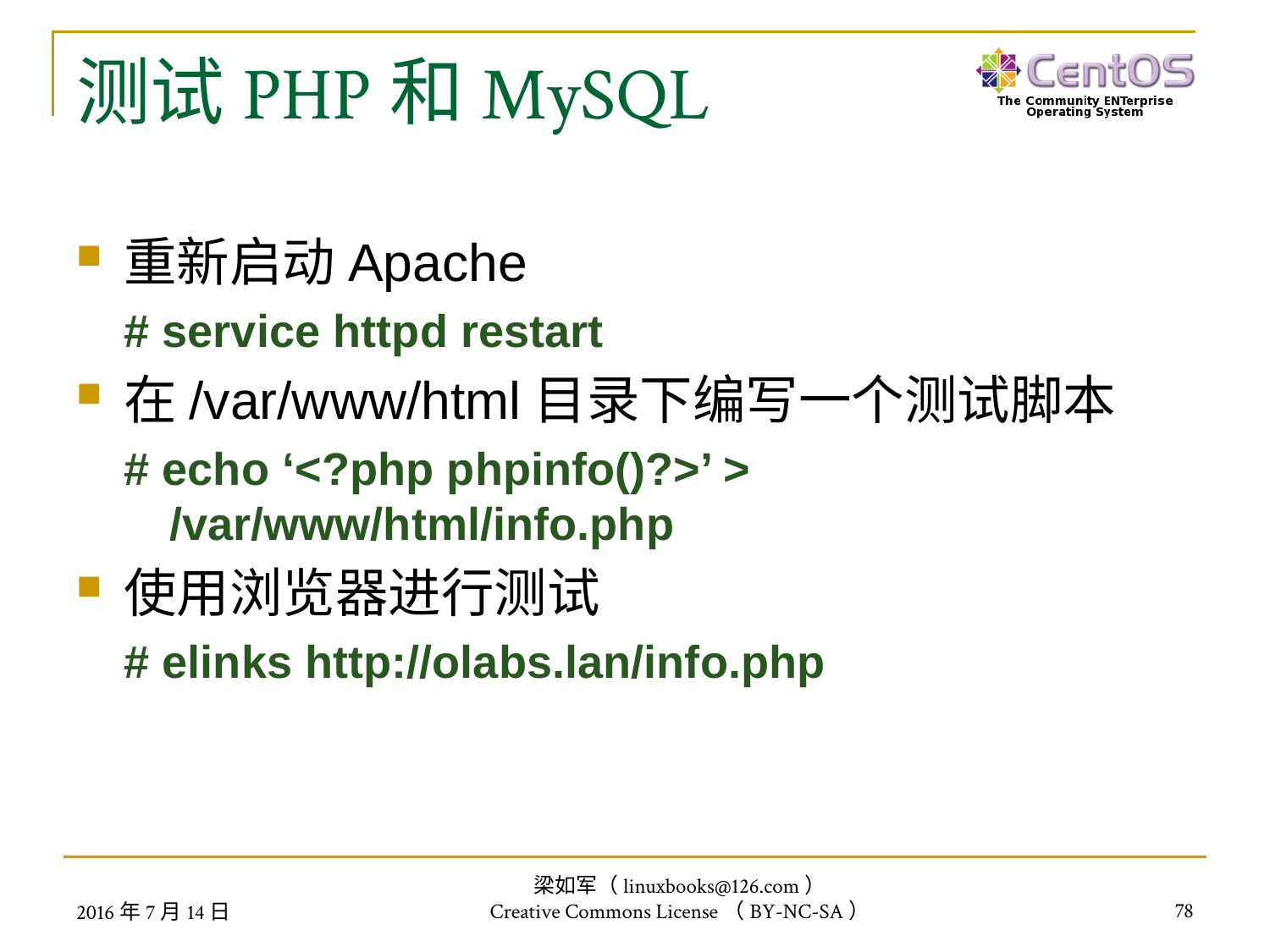

# 测试PHP和MySQL
重新启动Apache
# service httpd restart
在/var/www/html目录下编写一个测试脚本
# echo ‘<?php phpinfo()?>’ > /var/www/html/info.php
使用浏览器进行测试
# elinks http://olabs.lan/info.php
梁如军（linuxbooks@126.com）
Creative Commons License（BY-NC-SA）
2016年7月14日
78